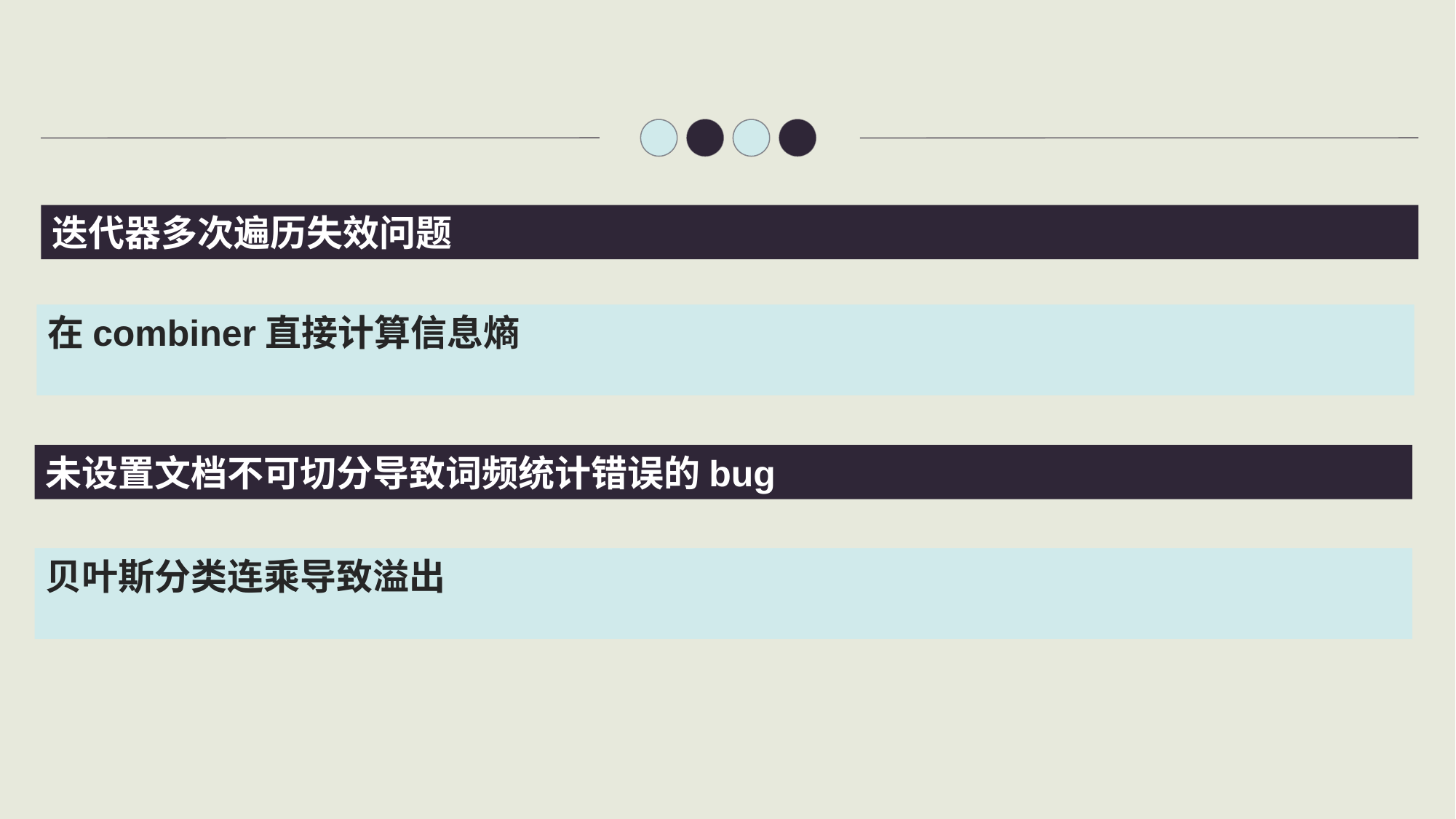

迭代器多次遍历失效问题
在combiner直接计算信息熵

未设置文档不可切分导致词频统计错误的bug
贝叶斯分类连乘导致溢出